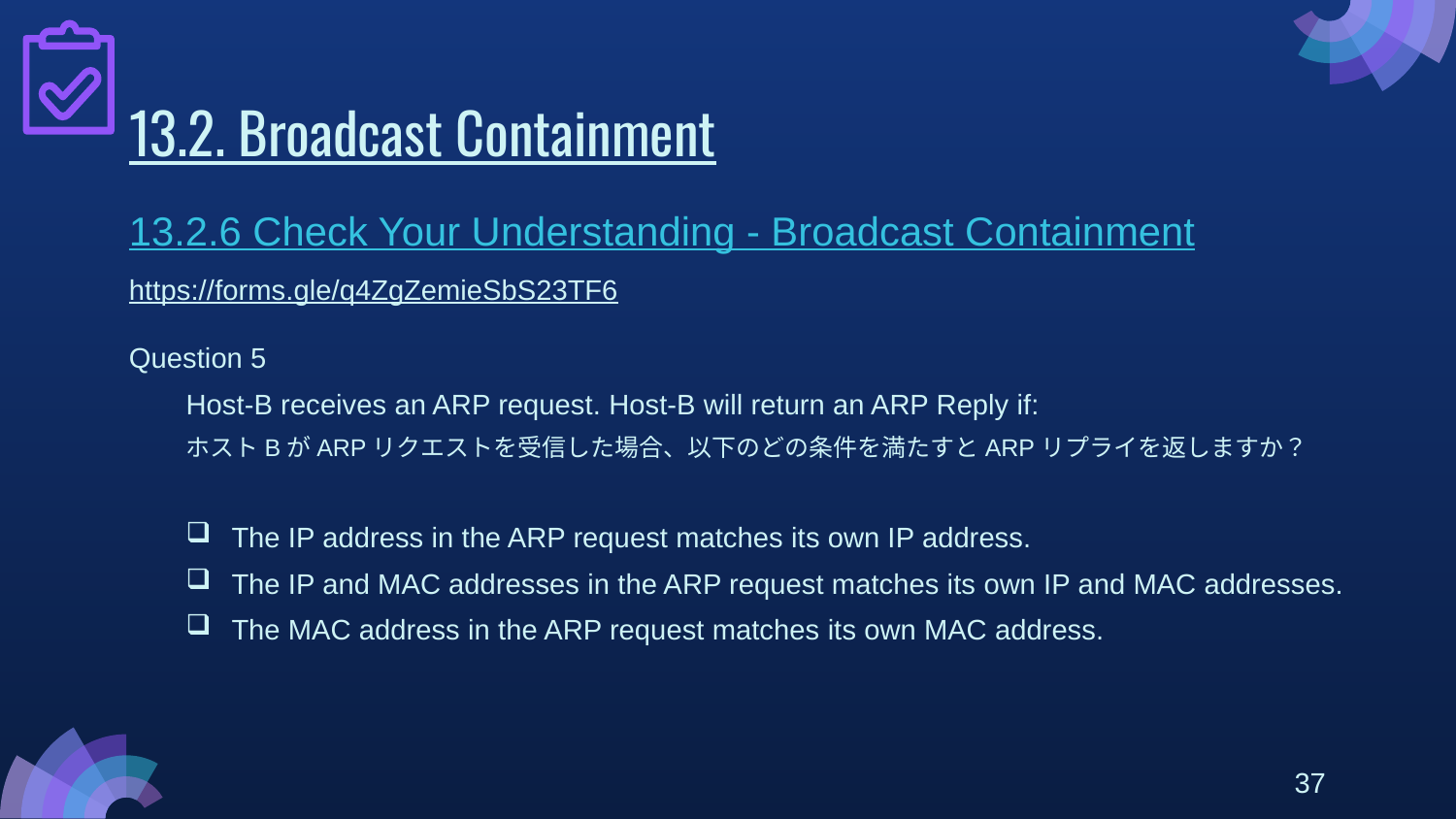

# 13.2. Broadcast Containment
13.2.6 Check Your Understanding - Broadcast Containment
https://forms.gle/q4ZgZemieSbS23TF6

Question 5
Host-B receives an ARP request. Host-B will return an ARP Reply if:
ホストBがARPリクエストを受信した場合、以下のどの条件を満たすとARPリプライを返しますか？

The IP address in the ARP request matches its own IP address.
The IP and MAC addresses in the ARP request matches its own IP and MAC addresses.
The MAC address in the ARP request matches its own MAC address.
37